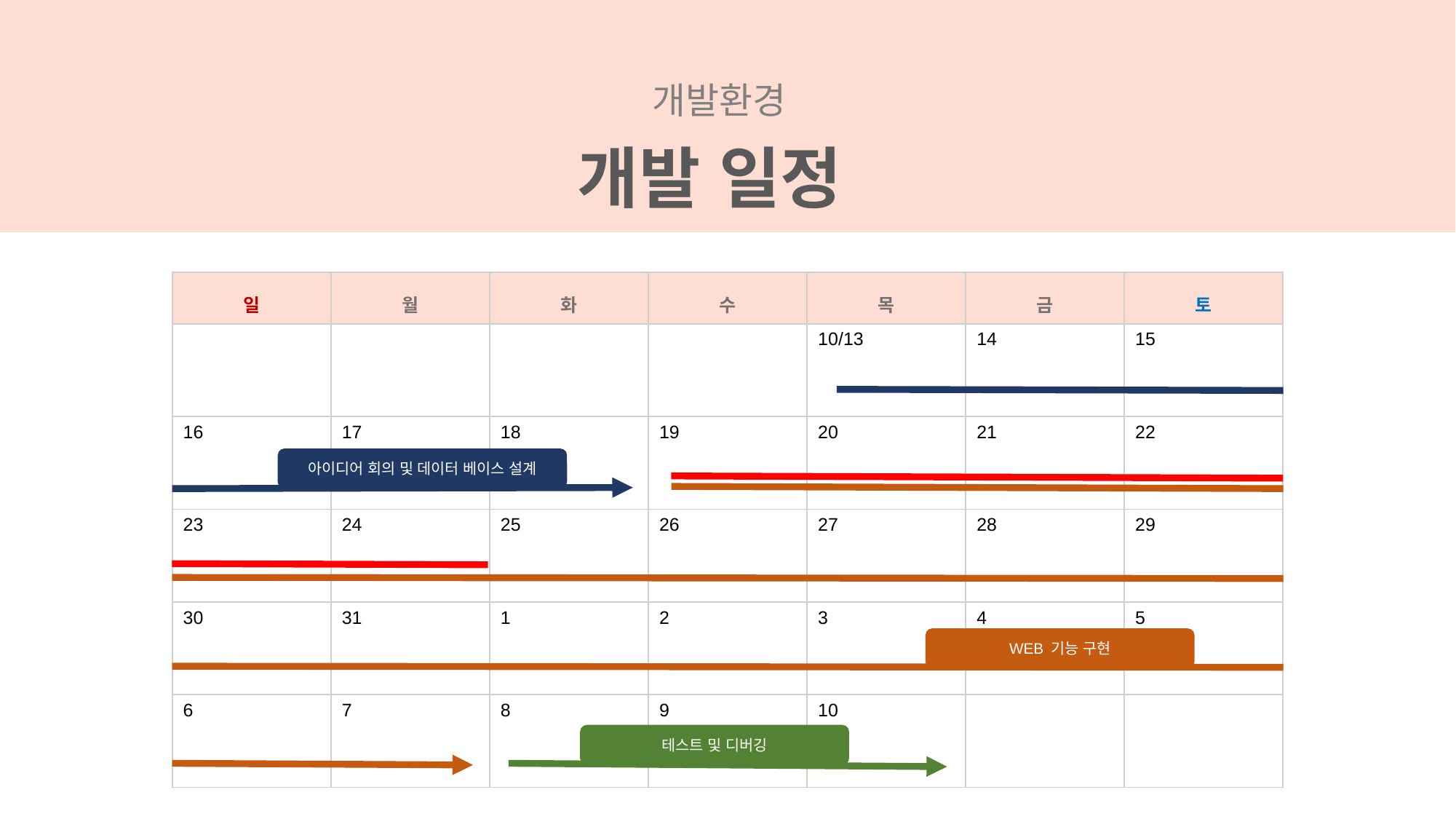

개발환경
개발 일정
| 일 | 월 | 화 | 수 | 목 | 금 | 토 |
| --- | --- | --- | --- | --- | --- | --- |
|  |  |  |  | 10/13 | 14 | 15 |
| 16 | 17 | 18 | 19 | 20 | 21 | 22 |
| 23 | 24 | 25 | 26 | 27 | 28 | 29 |
| 30 | 31 | 1 | 2 | 3 | 4 | 5 |
| 6 | 7 | 8 | 9 | 10 |  |  |
아이디어 회의 및 데이터 베이스 설계
WEB 기능 구현
테스트 및 디버깅